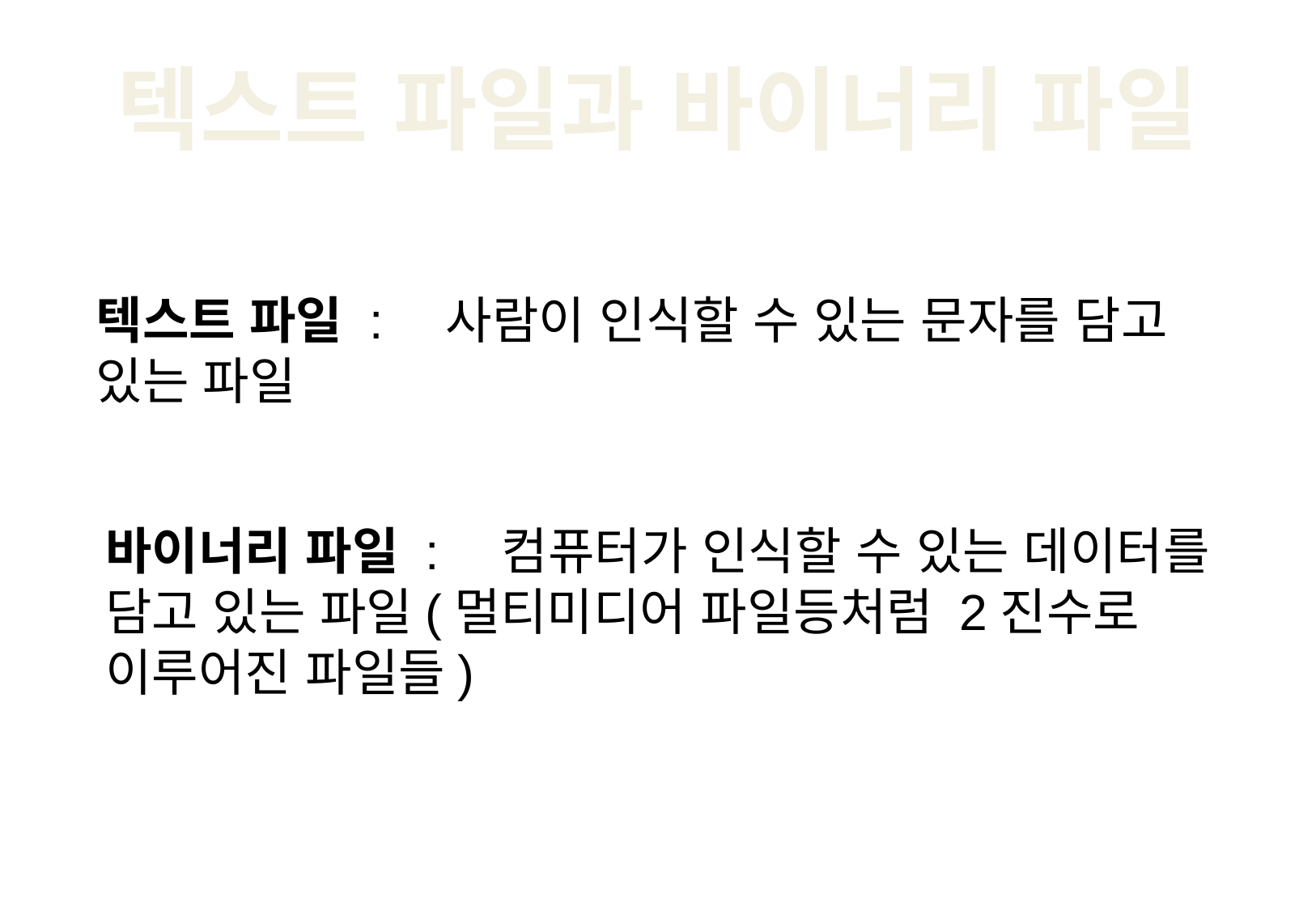

텍스트 파일과 바이너리 파일
텍스트 파일 :　사람이 인식할 수 있는 문자를 담고 있는 파일
바이너리 파일 :　컴퓨터가 인식할 수 있는 데이터를 담고 있는 파일(멀티미디어 파일등처럼 2진수로 이루어진 파일들)